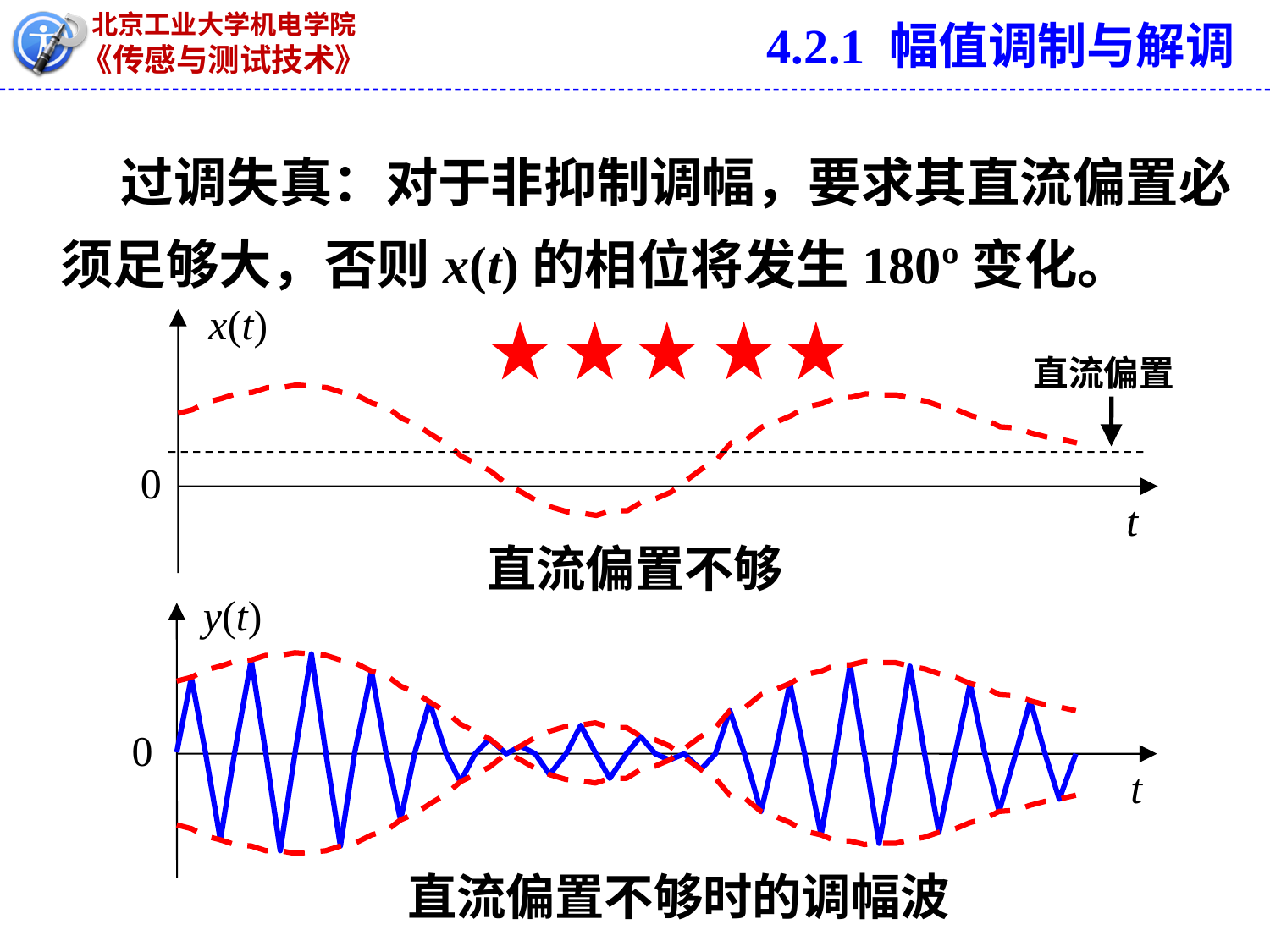

4.2.1 幅值调制与解调
    过调失真：对于非抑制调幅，要求其直流偏置必须足够大，否则x(t)的相位将发生180º变化。
x(t)

0

t

y(t)

t
0

直流偏置

直流偏置不够
直流偏置不够时的调幅波